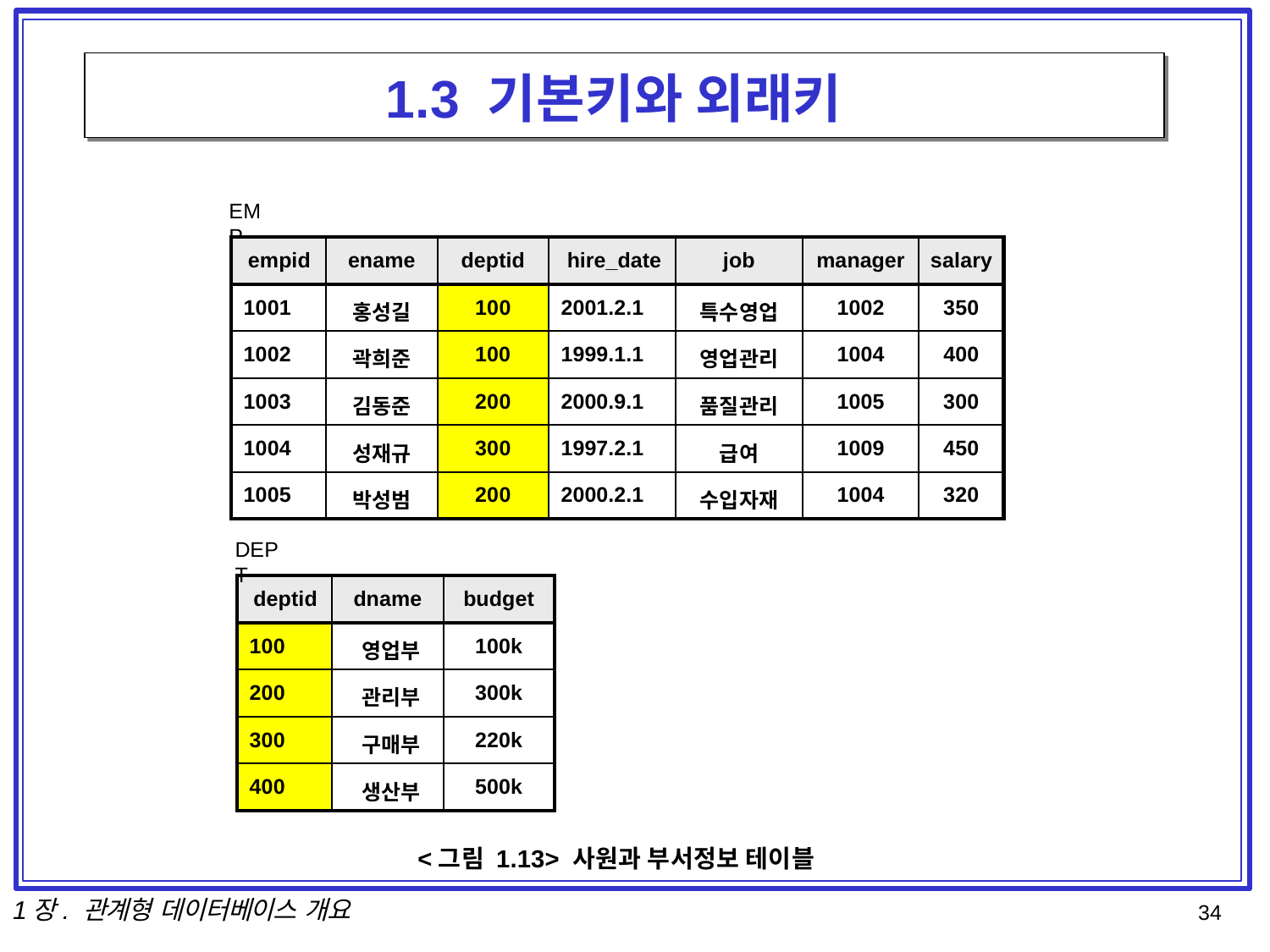

# 1.3 기본키와 외래키
EMP
| empid | ename | deptid | hire\_date | job | manager | salary |
| --- | --- | --- | --- | --- | --- | --- |
| 1001 | 홍성길 | 100 | 2001.2.1 | 특수영업 | 1002 | 350 |
| 1002 | 곽희준 | 100 | 1999.1.1 | 영업관리 | 1004 | 400 |
| 1003 | 김동준 | 200 | 2000.9.1 | 품질관리 | 1005 | 300 |
| 1004 | 성재규 | 300 | 1997.2.1 | 급여 | 1009 | 450 |
| 1005 | 박성범 | 200 | 2000.2.1 | 수입자재 | 1004 | 320 |
DEPT
| deptid | dname | budget |
| --- | --- | --- |
| 100 | 영업부 | 100k |
| 200 | 관리부 | 300k |
| 300 | 구매부 | 220k |
| 400 | 생산부 | 500k |
<그림 1.13> 사원과 부서정보 테이블
1장. 관계형 데이터베이스 개요
34